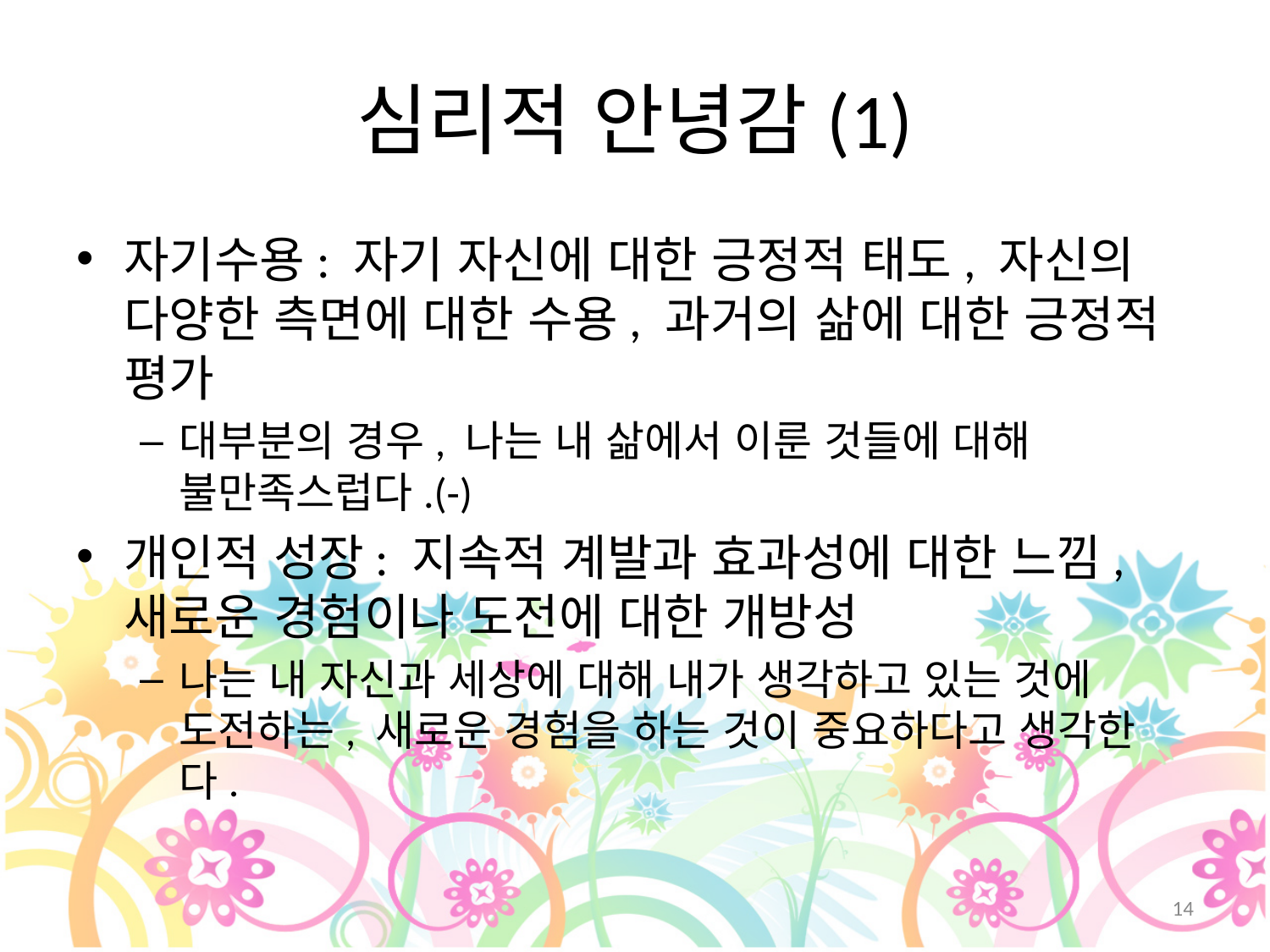

# 심리적 안녕감(1)
자기수용: 자기 자신에 대한 긍정적 태도, 자신의 다양한 측면에 대한 수용, 과거의 삶에 대한 긍정적 평가
대부분의 경우, 나는 내 삶에서 이룬 것들에 대해 불만족스럽다.(-)
개인적 성장: 지속적 계발과 효과성에 대한 느낌, 새로운 경험이나 도전에 대한 개방성
나는 내 자신과 세상에 대해 내가 생각하고 있는 것에 도전하는, 새로운 경험을 하는 것이 중요하다고 생각한다.
14